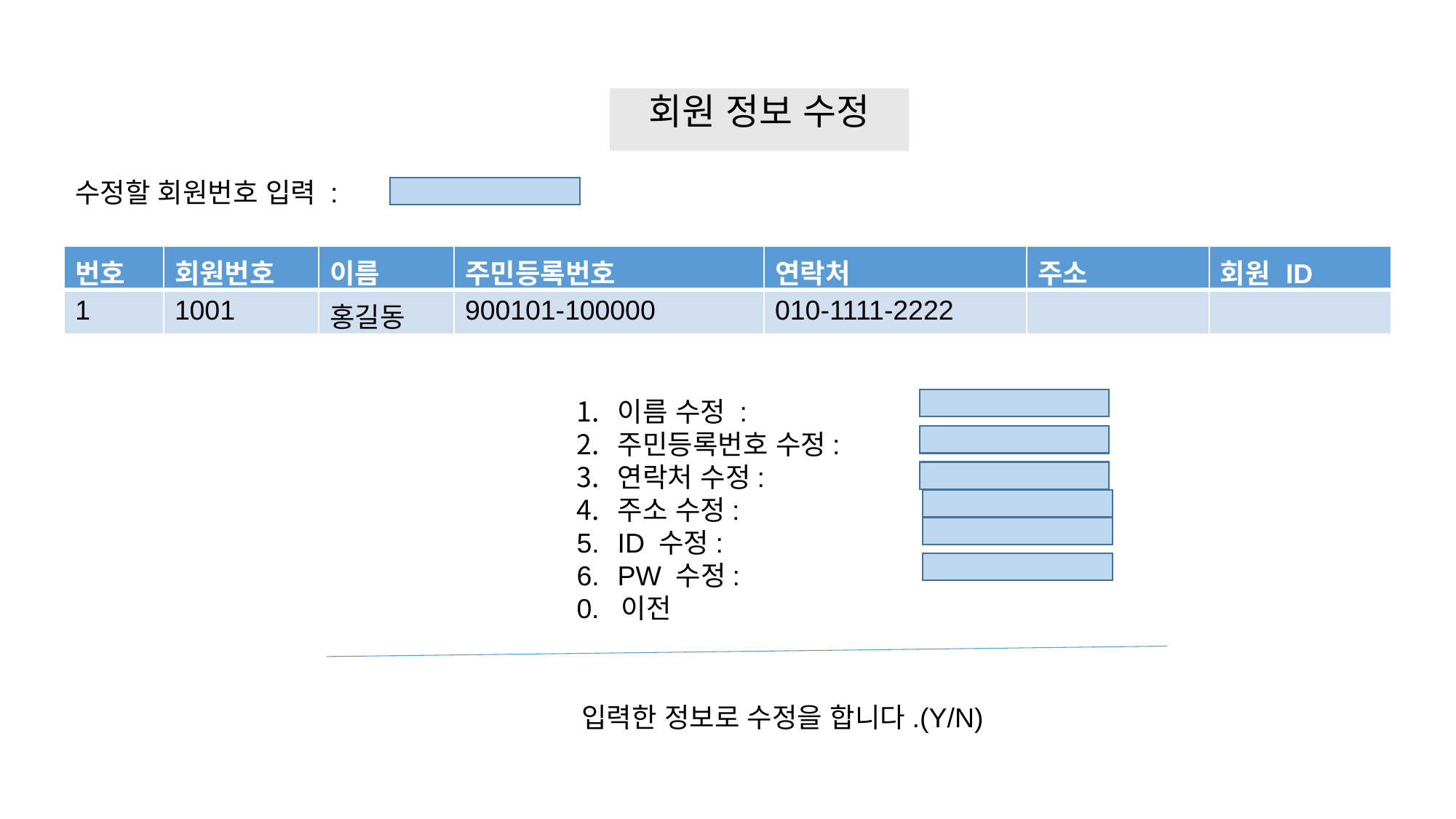

이름 검색후 번호 입력한 경우 회원번호 자동으로 입력
회원 정보 수정
수정할 회원번호 입력 :

| 번호 | 회원번호 | 이름 | 주민등록번호 | 연락처 | 주소 | 회원 ID |
| --- | --- | --- | --- | --- | --- | --- |
| 1 | 1001 | 홍길동 | 900101-100000 | 010-1111-2222 |  |  |
이름 수정 :
주민등록번호 수정:
연락처 수정:
주소 수정:
ID 수정:
PW 수정:
0.  이전

입력한 정보로 수정을 합니다.(Y/N)